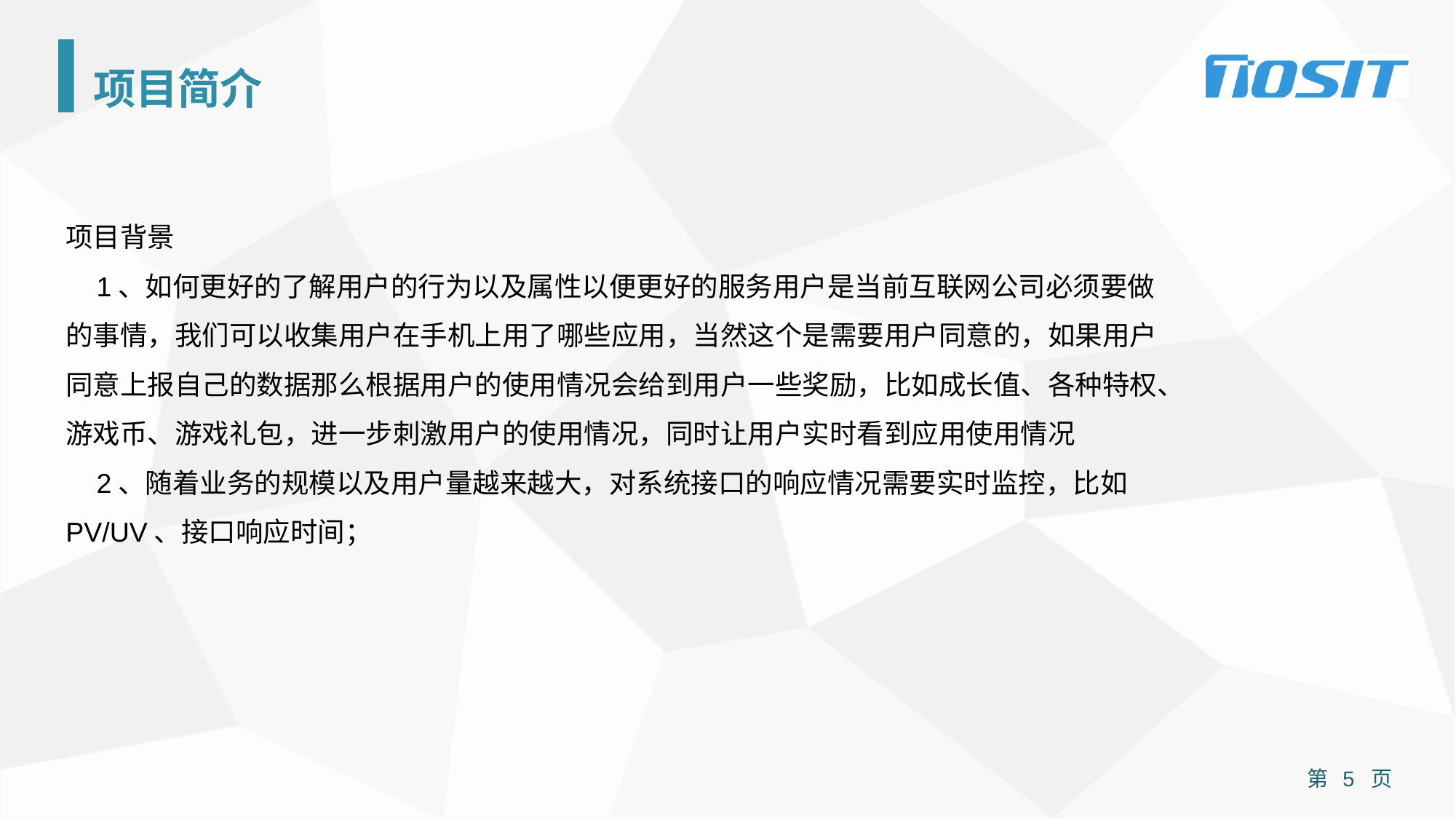

项目简介
项目背景
    1、如何更好的了解用户的行为以及属性以便更好的服务用户是当前互联网公司必须要做的事情，我们可以收集用户在手机上用了哪些应用，当然这个是需要用户同意的，如果用户同意上报自己的数据那么根据用户的使用情况会给到用户一些奖励，比如成长值、各种特权、游戏币、游戏礼包，进一步刺激用户的使用情况，同时让用户实时看到应用使用情况
    2、随着业务的规模以及用户量越来越大，对系统接口的响应情况需要实时监控，比如PV/UV、接口响应时间；